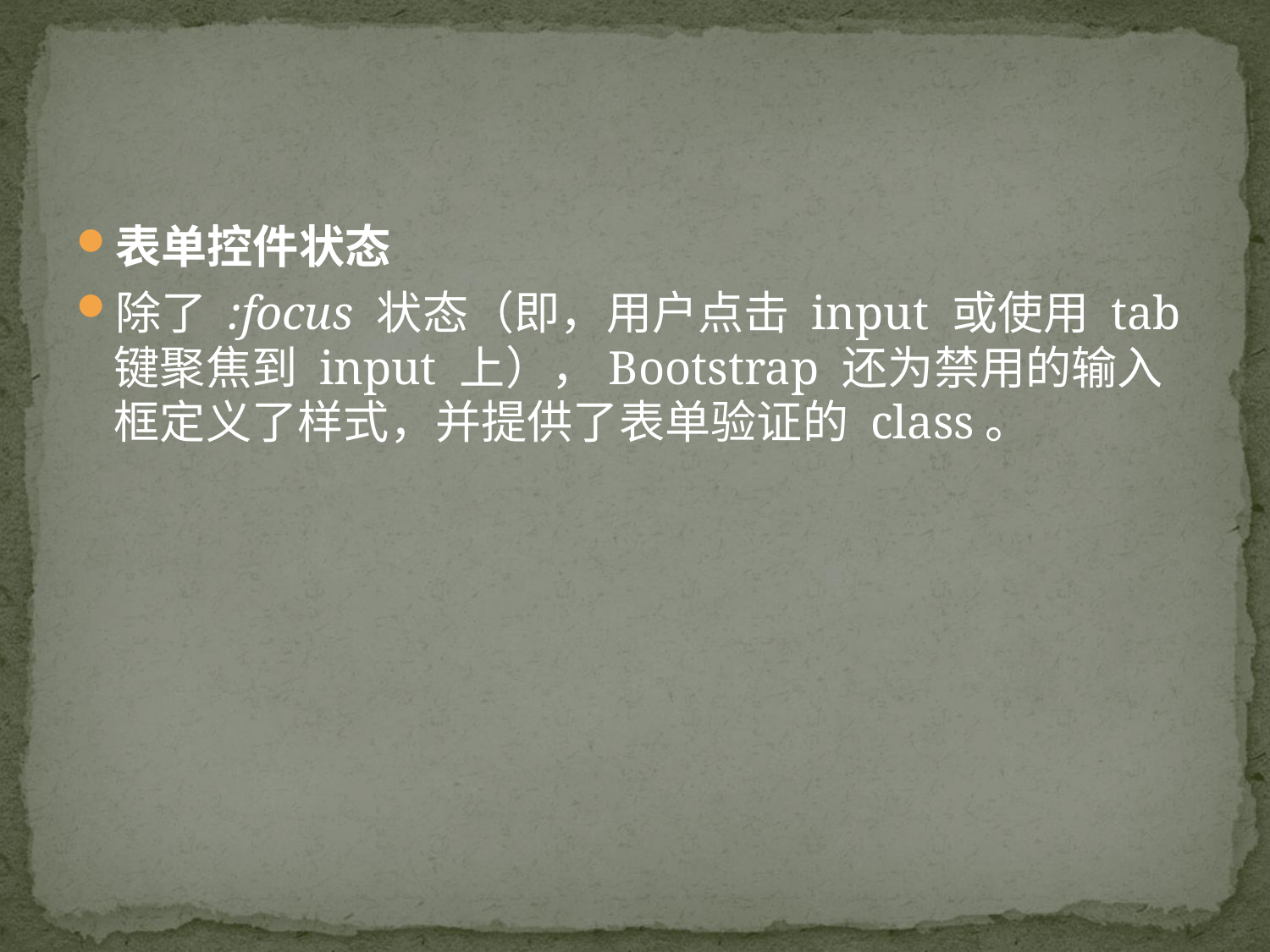

#
表单控件状态
除了 :focus 状态（即，用户点击 input 或使用 tab 键聚焦到 input 上），Bootstrap 还为禁用的输入框定义了样式，并提供了表单验证的 class。